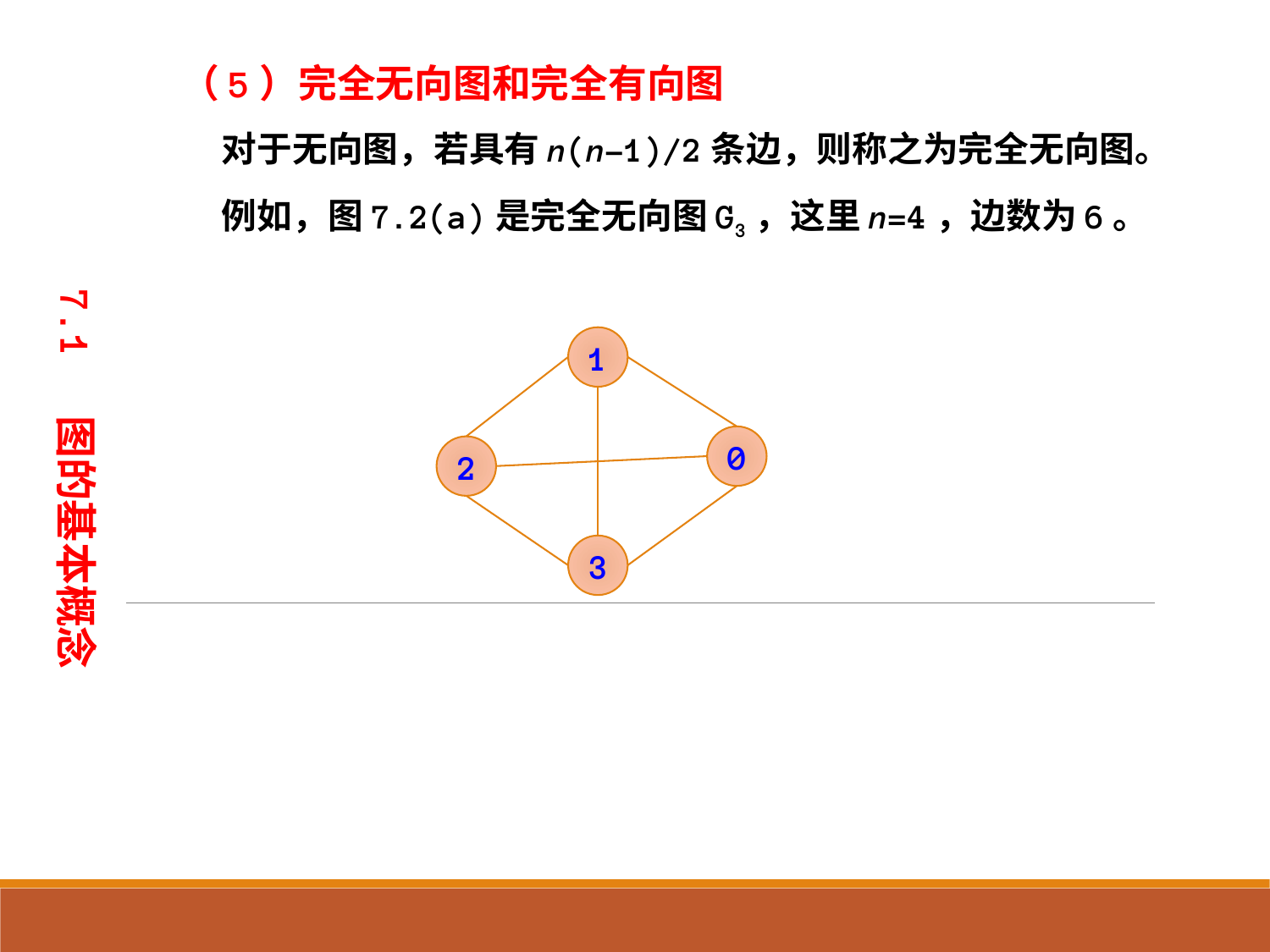

（5）完全无向图和完全有向图
    对于无向图，若具有n(n-1)/2条边，则称之为完全无向图。
    例如，图7.2(a)是完全无向图G3，这里n=4，边数为6。
7.1  图的基本概念
1
0
2
3